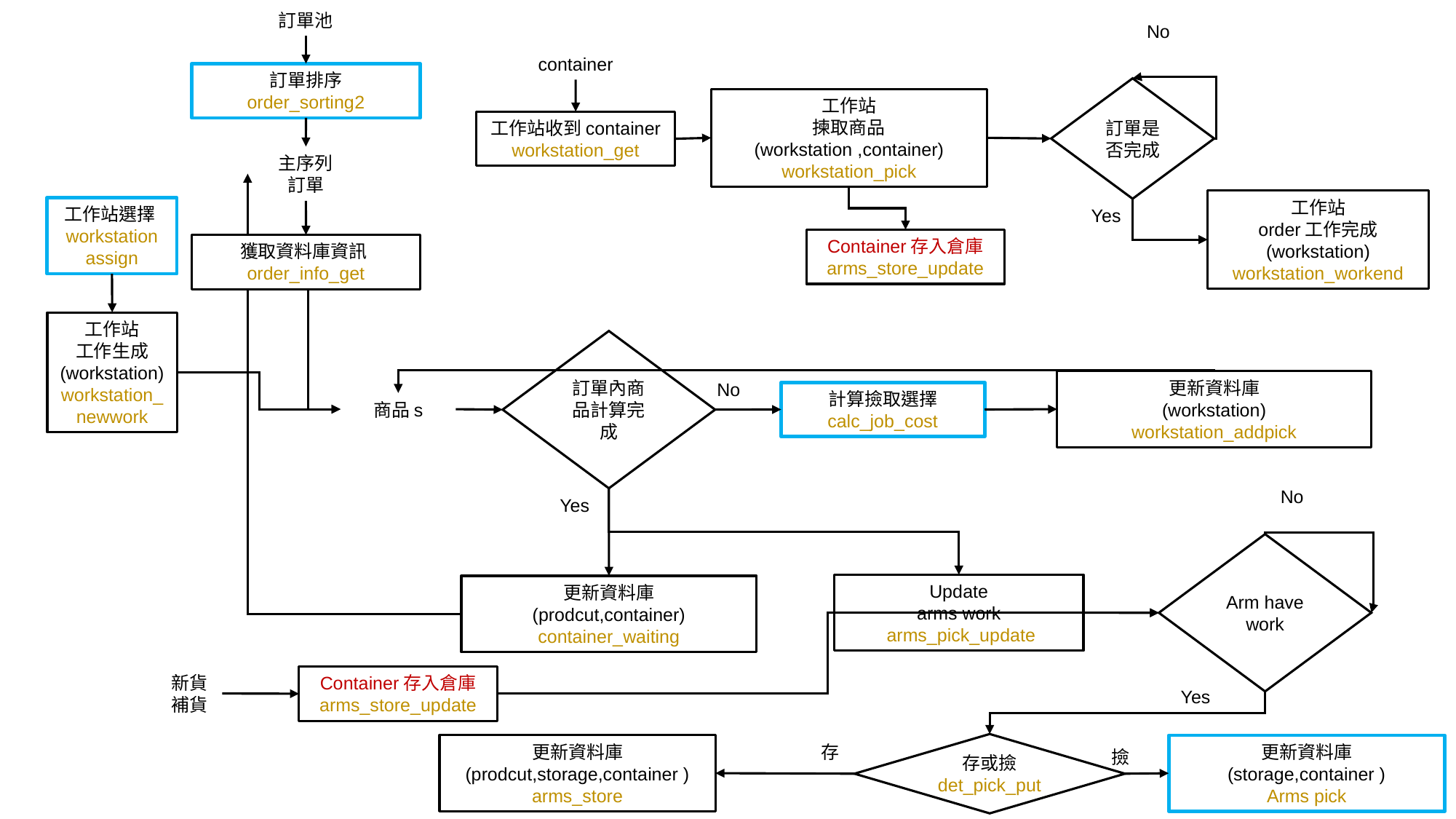

訂單池
No
container
訂單排序
﻿order_sorting2
訂單是否完成
工作站
揀取商品
(workstation ,container)
﻿workstation_pick
工作站收到container
﻿workstation_get
主序列
訂單
工作站
order工作完成
(workstation)
﻿workstation_workend
工作站選擇﻿
workstation
assign
Yes
Container存入倉庫
arms_store_update
獲取資料庫資訊﻿
order_info_get
工作站
工作生成
(workstation)
﻿workstation_newwork
訂單內商品計算完成
更新資料庫
(workstation)
workstation_addpick
No
計算撿取選擇
﻿calc_job_cost
商品s
No
Yes
Arm have work
Update
arms work
﻿ ﻿arms_pick_update
更新資料庫
(prodcut,container)
﻿﻿container_waiting
新貨補貨
Container存入倉庫
arms_store_update
Yes
存或撿
det_pick_put
更新資料庫
(prodcut,storage,container )
﻿arms_store
存
更新資料庫
(storage,container )
﻿Arms pick
撿